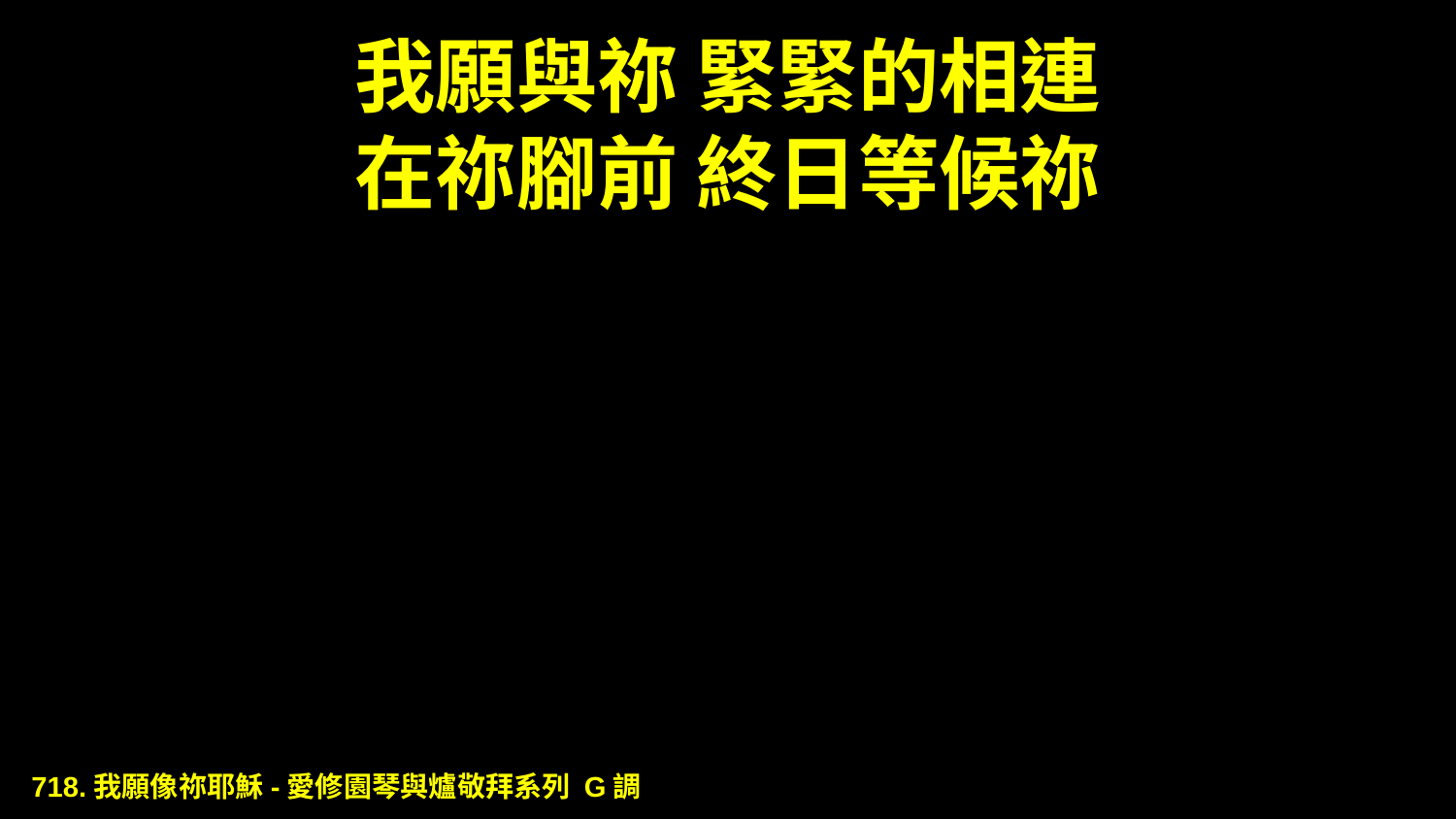

# 我願與祢 緊緊的相連 在祢腳前 終日等候祢
718.我願像祢耶穌-愛修園琴與爐敬拜系列 G調